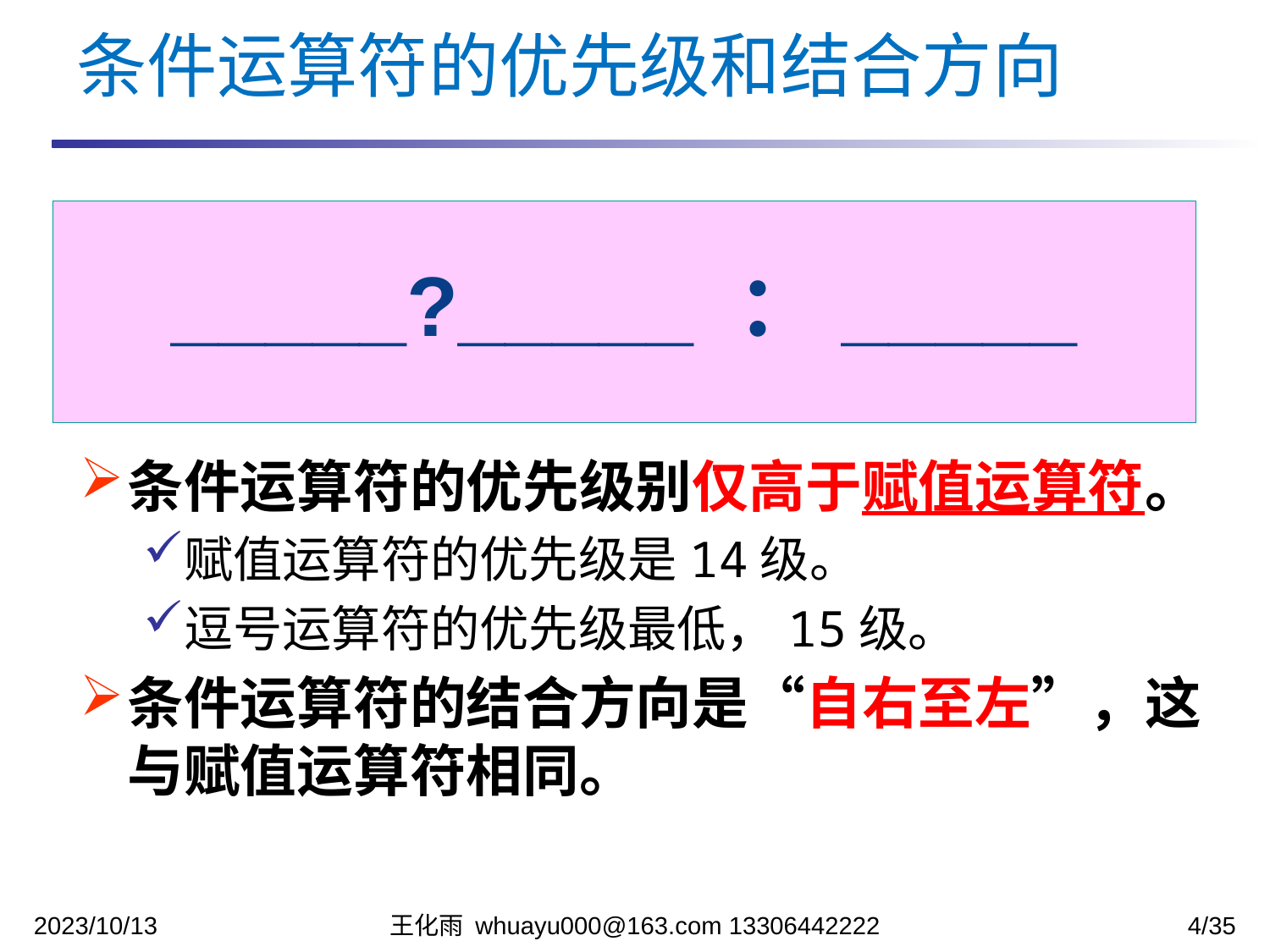

条件运算符的优先级和结合方向
_____?_____ ：_____
条件运算符的优先级别仅高于赋值运算符。
赋值运算符的优先级是14级。
逗号运算符的优先级最低，15级。
条件运算符的结合方向是“自右至左”，这与赋值运算符相同。
2023/10/13
王化雨 whuayu000@163.com 13306442222
4/35